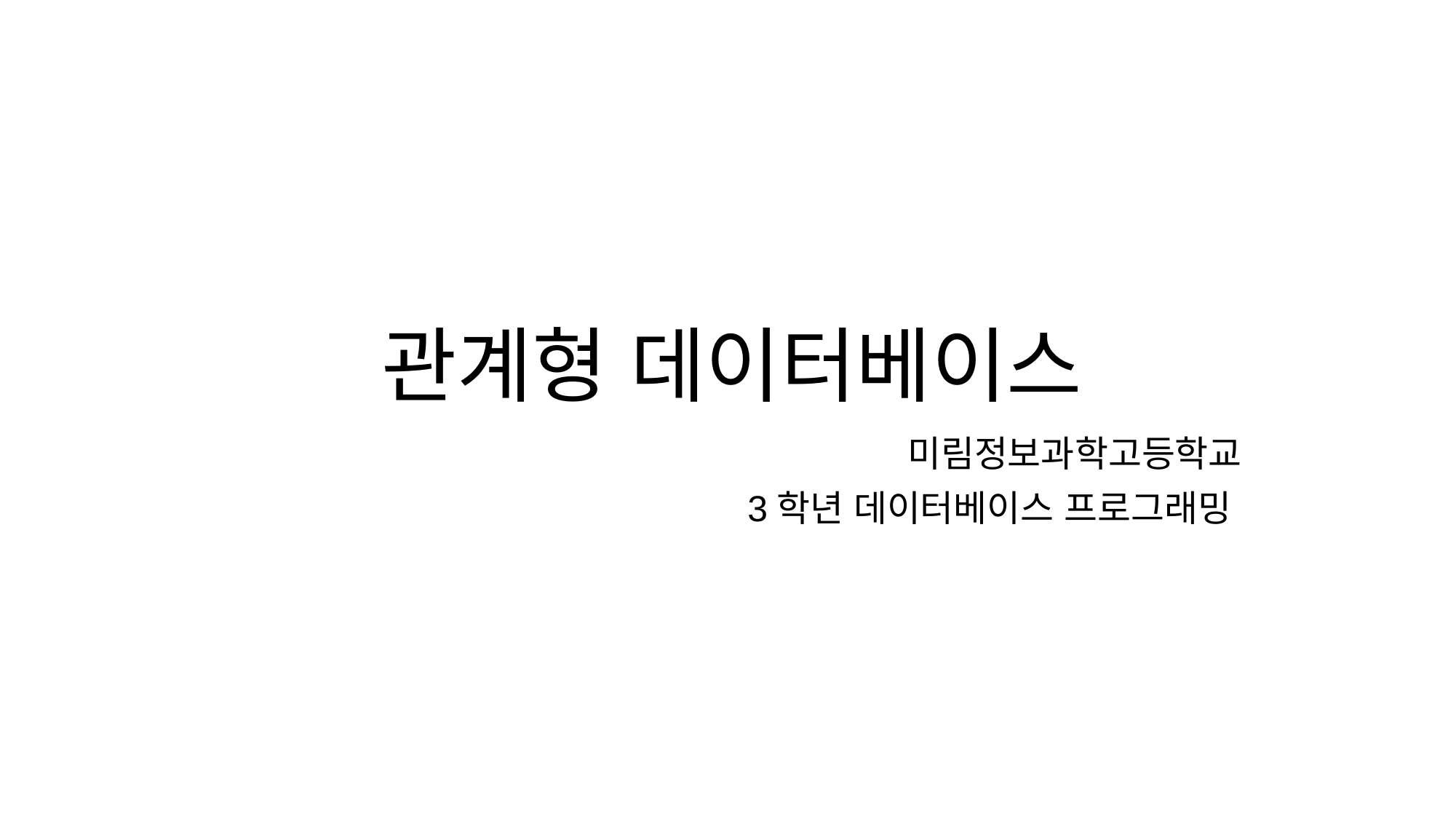

# 관계형 데이터베이스
미림정보과학고등학교
3학년 데이터베이스 프로그래밍